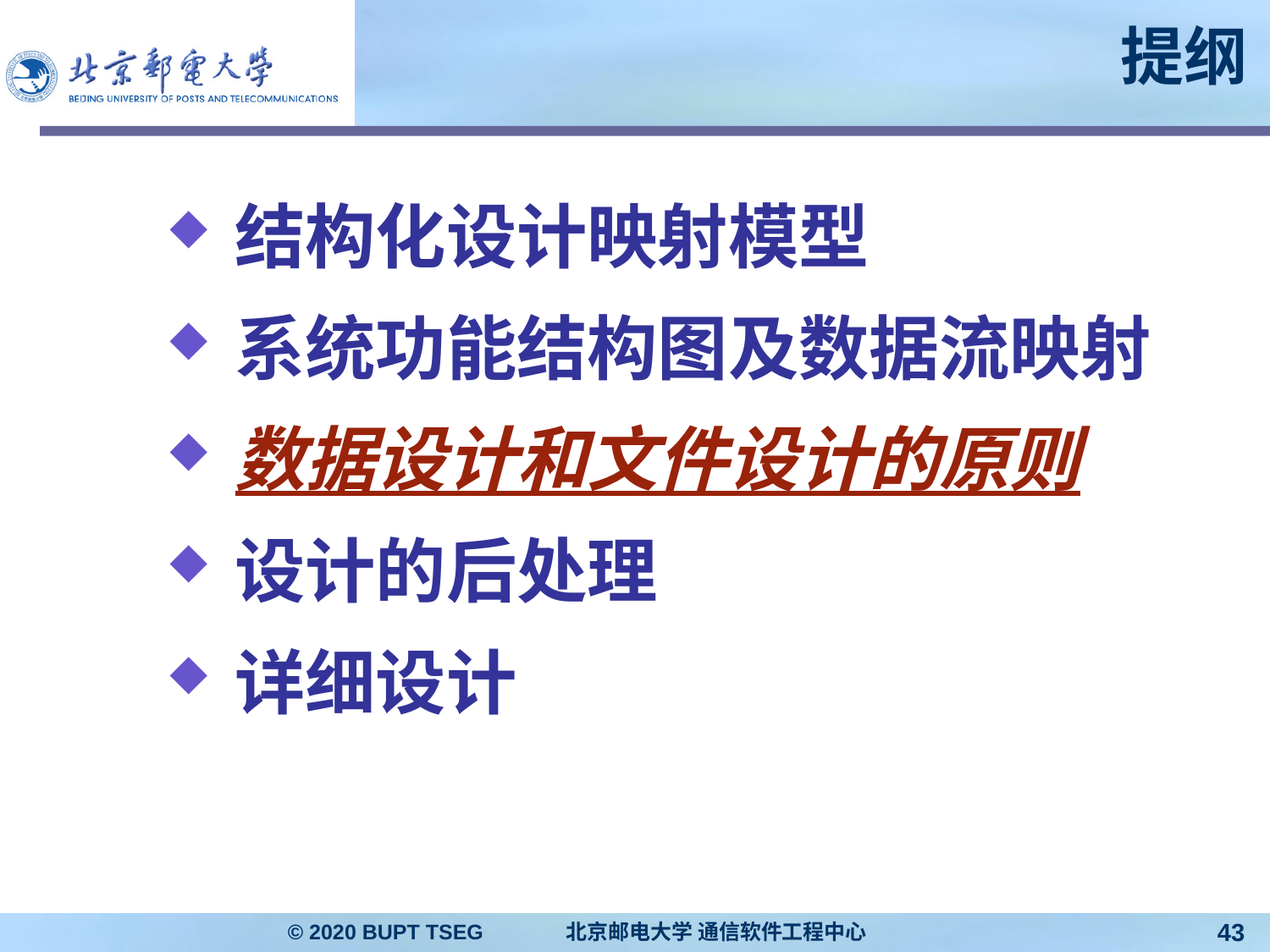

# 提纲
结构化设计映射模型
系统功能结构图及数据流映射
数据设计和文件设计的原则
设计的后处理
详细设计
© 2020 BUPT TSEG             北京邮电大学 通信软件工程中心